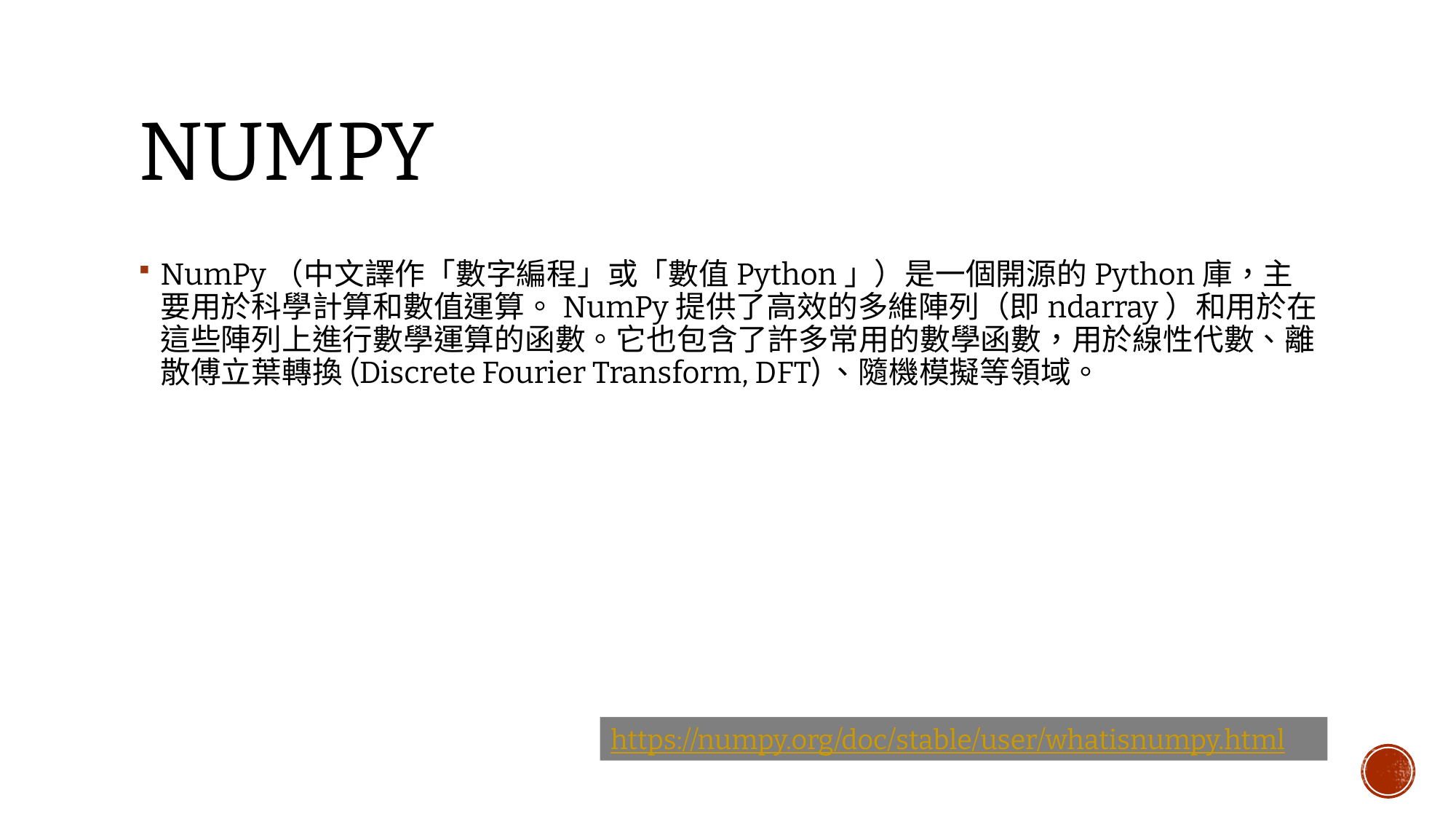

# NUMPY
NumPy（中文譯作「數字編程」或「數值Python」）是一個開源的Python庫，主要用於科學計算和數值運算。NumPy提供了高效的多維陣列（即ndarray）和用於在這些陣列上進行數學運算的函數。它也包含了許多常用的數學函數，用於線性代數、離散傅立葉轉換(Discrete Fourier Transform, DFT)、隨機模擬等領域。
https://numpy.org/doc/stable/user/whatisnumpy.html